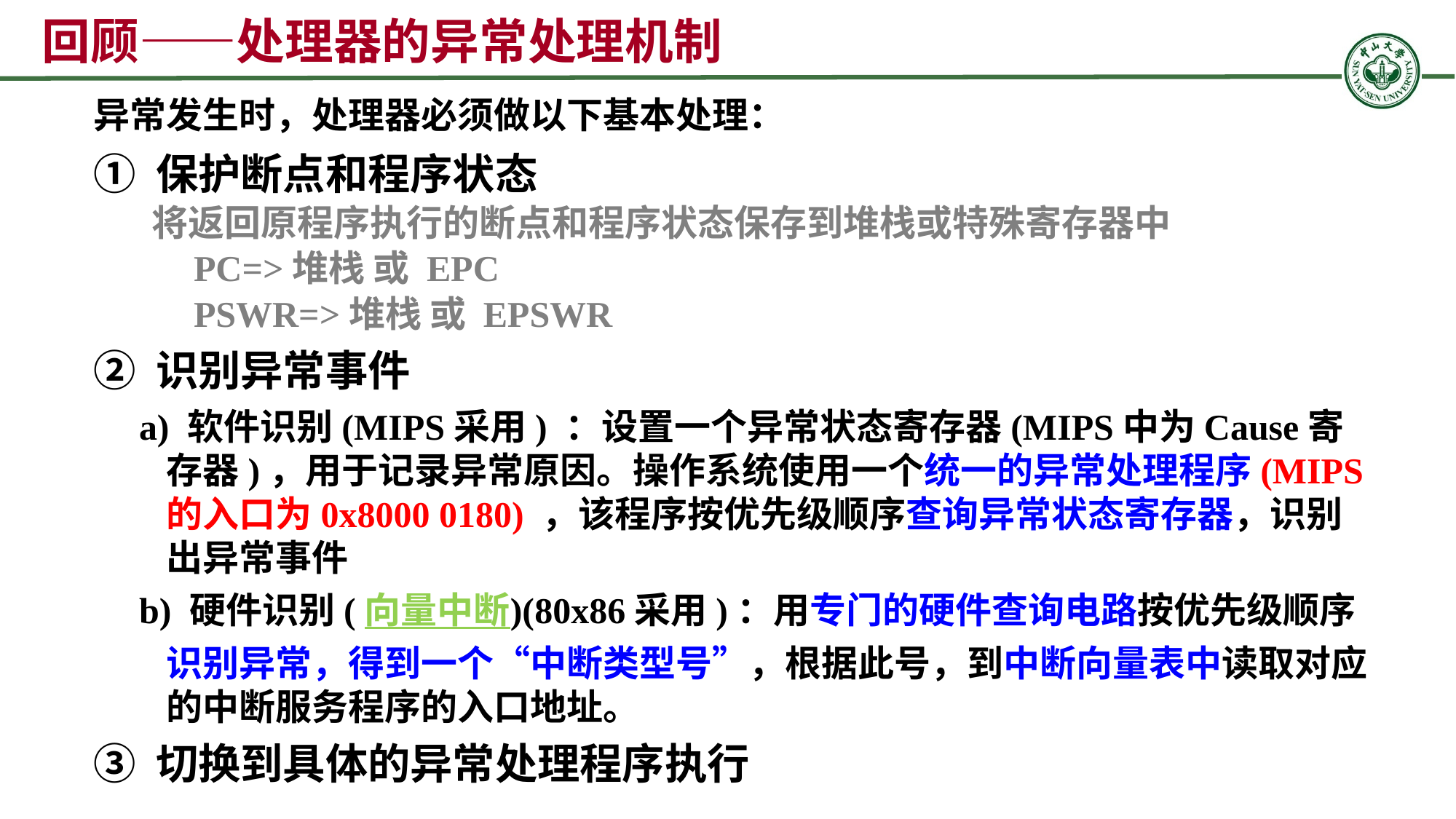

回顾——处理器的异常处理机制
异常发生时，处理器必须做以下基本处理：
① 保护断点和程序状态
      将返回原程序执行的断点和程序状态保存到堆栈或特殊寄存器中
     PC=>堆栈 或 EPC
     PSWR=>堆栈 或 EPSWR
② 识别异常事件
     a) 软件识别(MIPS采用) ：设置一个异常状态寄存器(MIPS中为Cause寄存器)，用于记录异常原因。操作系统使用一个统一的异常处理程序(MIPS的入口为0x8000 0180) ，该程序按优先级顺序查询异常状态寄存器，识别出异常事件
     b) 硬件识别(向量中断)(80x86采用)：用专门的硬件查询电路按优先级顺序识别异常，得到一个“中断类型号”，根据此号，到中断向量表中读取对应的中断服务程序的入口地址。
③ 切换到具体的异常处理程序执行